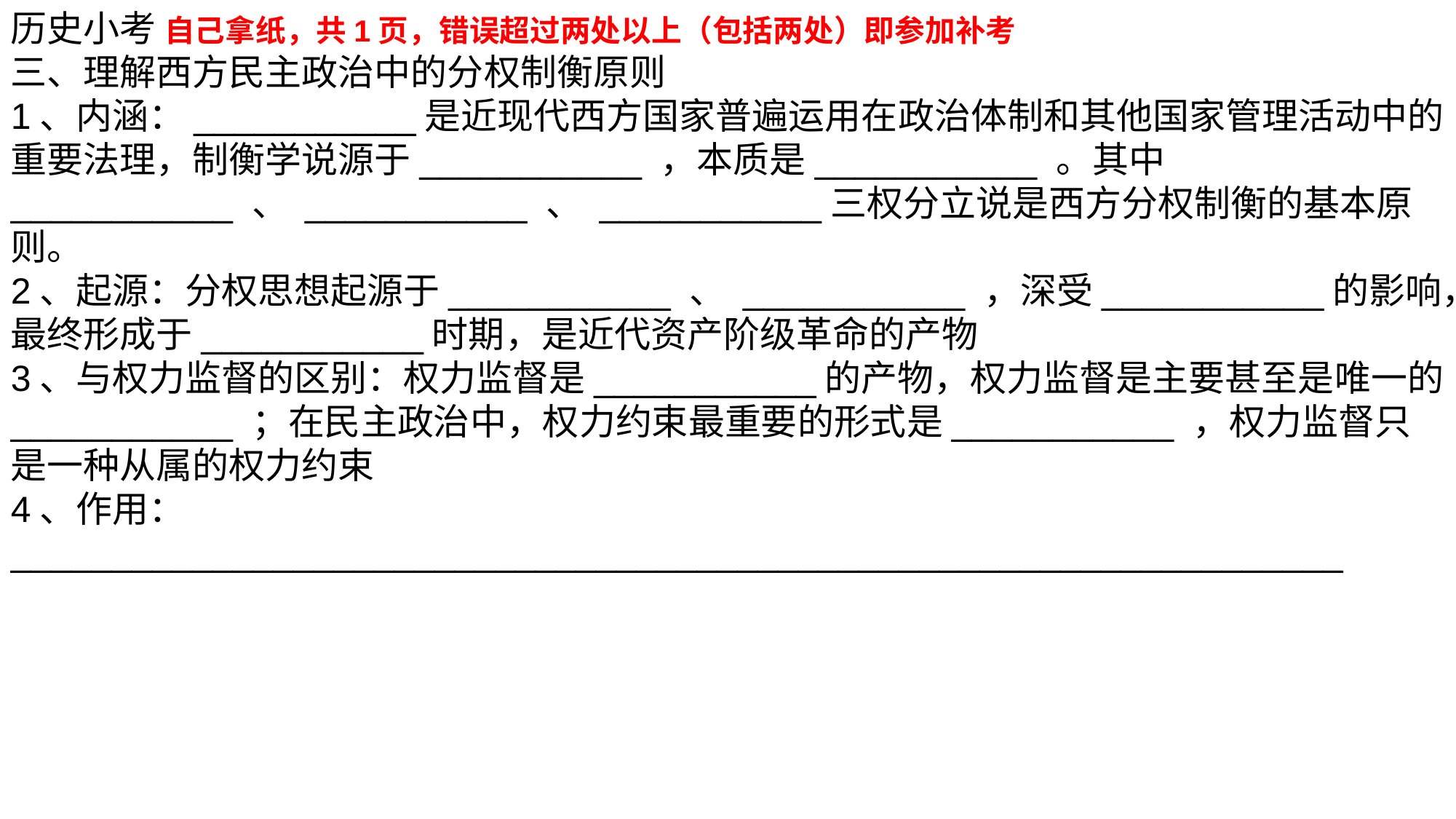

历史小考 自己拿纸，共1页，错误超过两处以上（包括两处）即参加补考
三、理解西方民主政治中的分权制衡原则
1、内涵：___________是近现代西方国家普遍运用在政治体制和其他国家管理活动中的重要法理，制衡学说源于___________ ，本质是___________ 。其中___________ 、 ___________ 、 ___________三权分立说是西方分权制衡的基本原则。
2、起源：分权思想起源于___________ 、 ___________ ，深受___________的影响，最终形成于___________时期，是近代资产阶级革命的产物
3、与权力监督的区别：权力监督是___________的产物，权力监督是主要甚至是唯一的___________ ；在民主政治中，权力约束最重要的形式是___________ ，权力监督只是一种从属的权力约束
4、作用： __________________________________________________________________